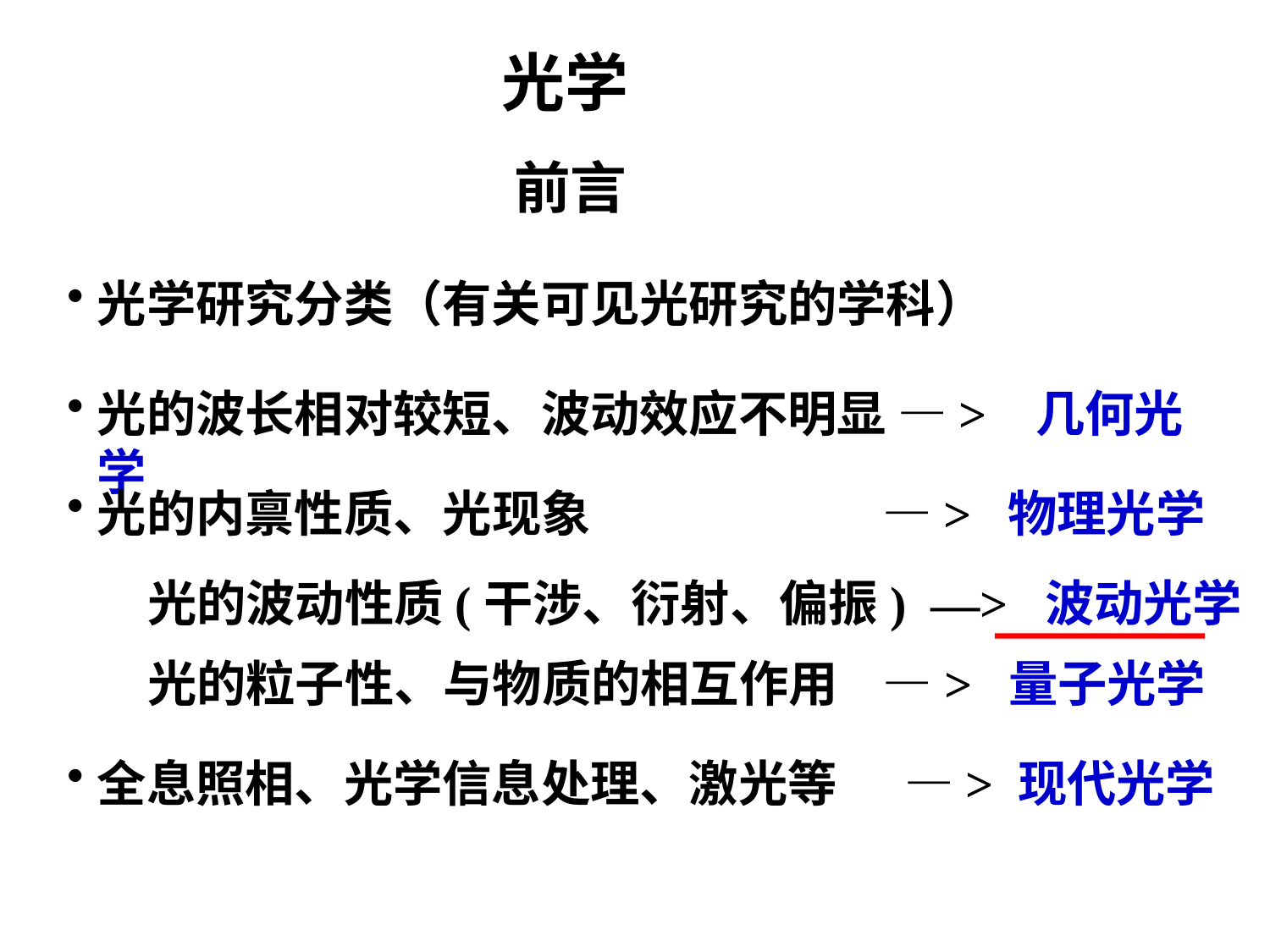

光学
前言
光学研究分类（有关可见光研究的学科）
光的波长相对较短、波动效应不明显 —>   几何光学
光的内禀性质、光现象                          —>  物理光学
光的波动性质(干涉、衍射、偏振)  —>  波动光学

光的粒子性、与物质的相互作用    —>  量子光学
全息照相、光学信息处理、激光等      —> 现代光学